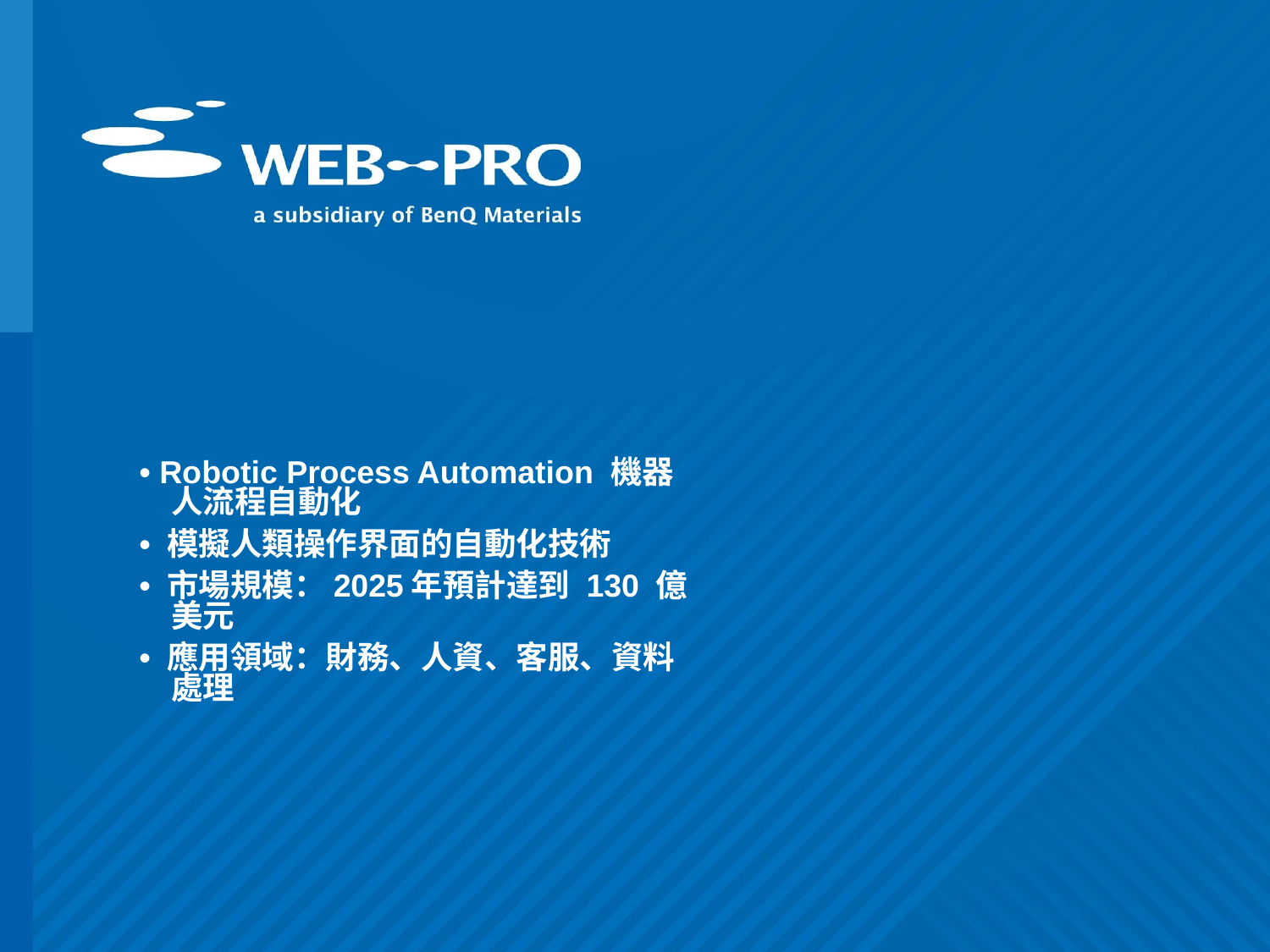

• Robotic Process Automation 機器人流程自動化
• 模擬人類操作界面的自動化技術
• 市場規模：2025年預計達到 130 億美元
• 應用領域：財務、人資、客服、資料處理